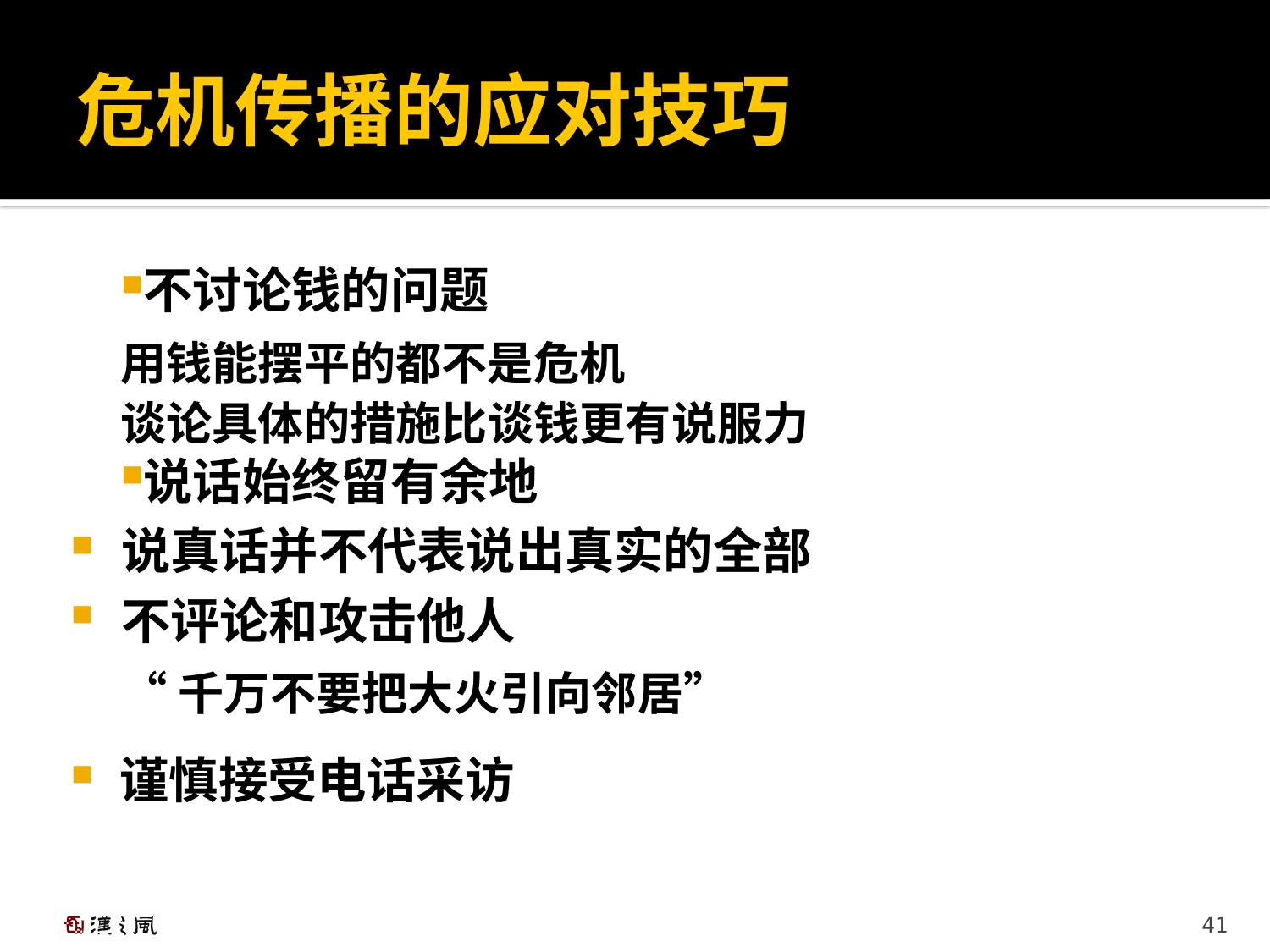

# 危机传播的应对技巧
不讨论钱的问题
用钱能摆平的都不是危机
谈论具体的措施比谈钱更有说服力
说话始终留有余地
说真话并不代表说出真实的全部
不评论和攻击他人
“千万不要把大火引向邻居”
谨慎接受电话采访

41